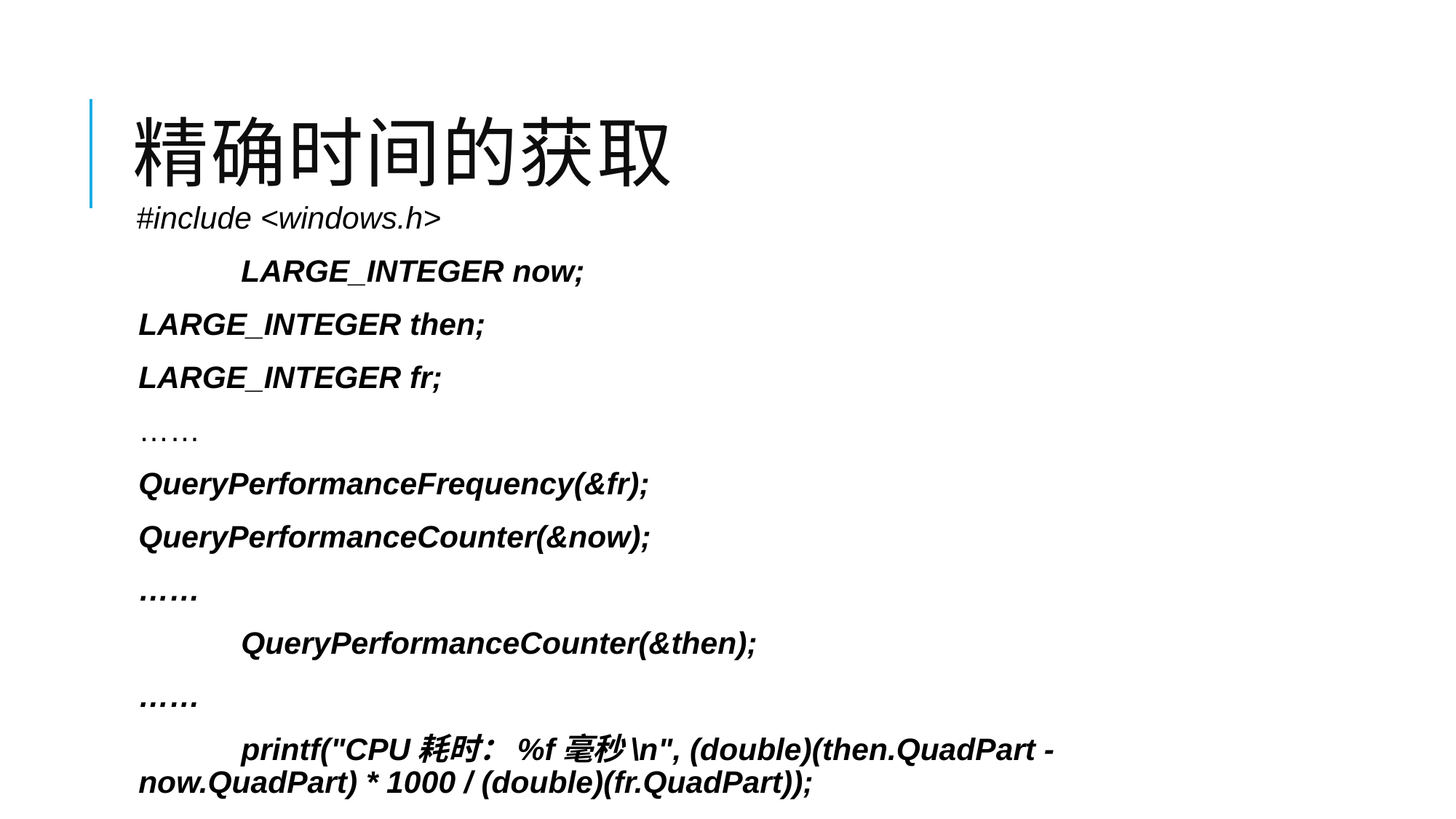

# 精确时间的获取
 #include <windows.h>
            LARGE_INTEGER now;
	LARGE_INTEGER then;
	LARGE_INTEGER fr;
……
	QueryPerformanceFrequency(&fr);
	QueryPerformanceCounter(&now);
……
            QueryPerformanceCounter(&then);
……
            printf("CPU耗时：%f毫秒\n", (double)(then.QuadPart - now.QuadPart) * 1000 / (double)(fr.QuadPart));